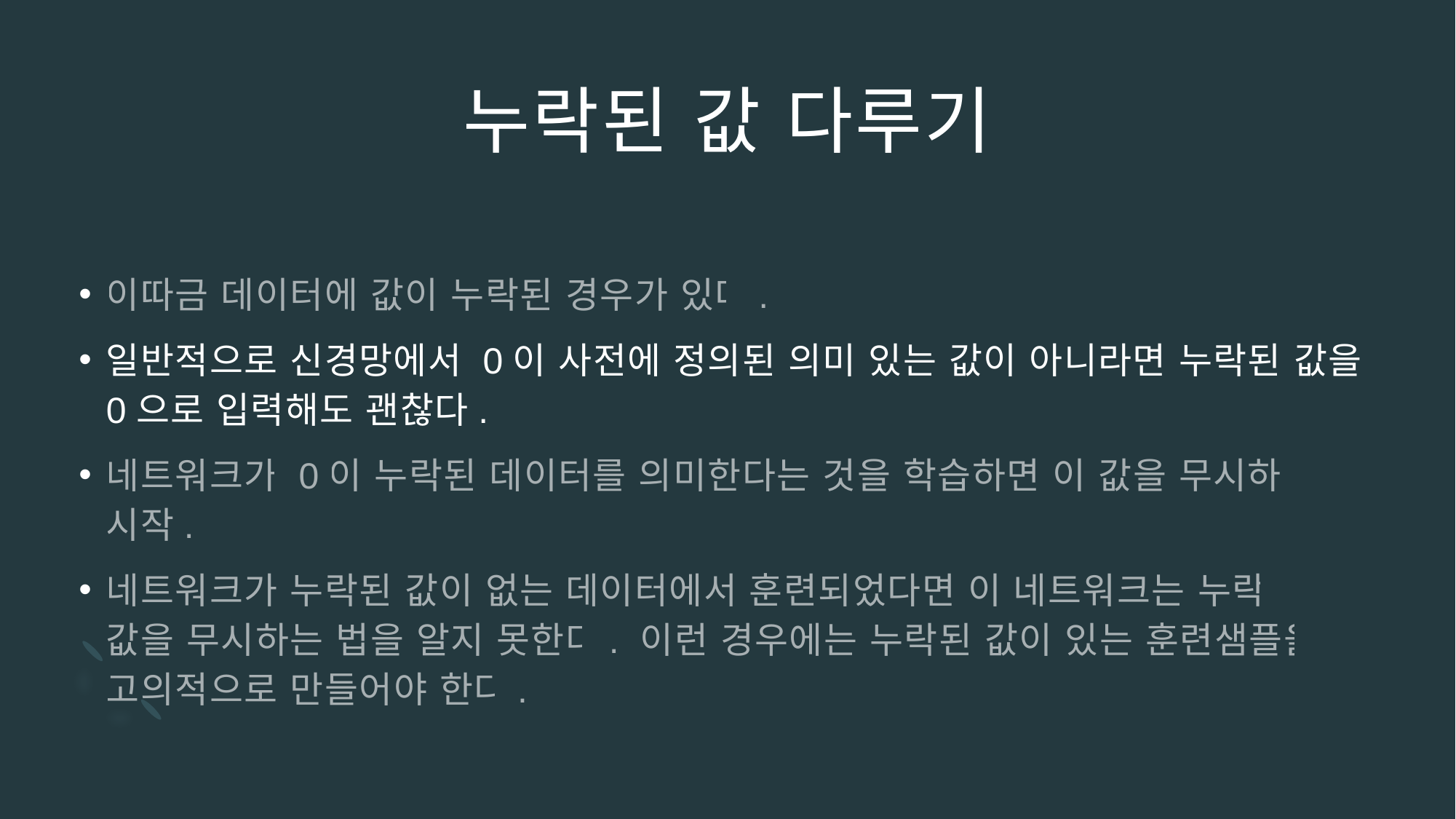

# 누락된 값 다루기

이따금 데이터에 값이 누락된 경우가 있다.
일반적으로 신경망에서 0이 사전에 정의된 의미 있는 값이 아니라면 누락된 값을 0으로 입력해도 괜찮다.
네트워크가 0이 누락된 데이터를 의미한다는 것을 학습하면 이 값을 무시하기 시작.
네트워크가 누락된 값이 없는 데이터에서 훈련되었다면 이 네트워크는 누락된 값을 무시하는 법을 알지 못한다. 이런 경우에는 누락된 값이 있는 훈련샘플을 고의적으로 만들어야 한다.